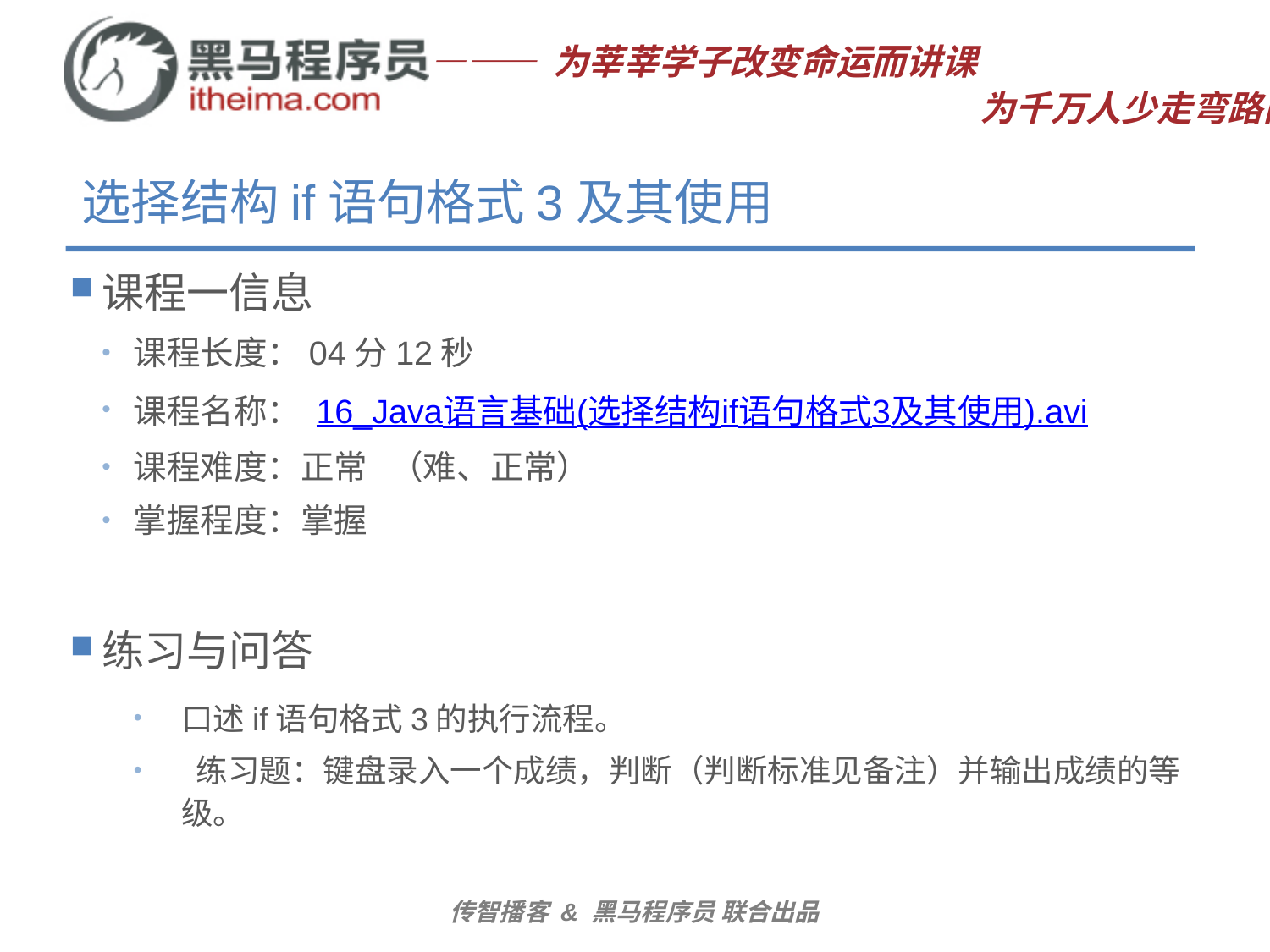

# 选择结构if语句格式3及其使用
课程一信息
课程长度：04分12秒
课程名称： 16_Java语言基础(选择结构if语句格式3及其使用).avi
课程难度：正常   （难、正常）
掌握程度：掌握

练习与问答
口述if语句格式3的执行流程。
 练习题：键盘录入一个成绩，判断（判断标准见备注）并输出成绩的等级。